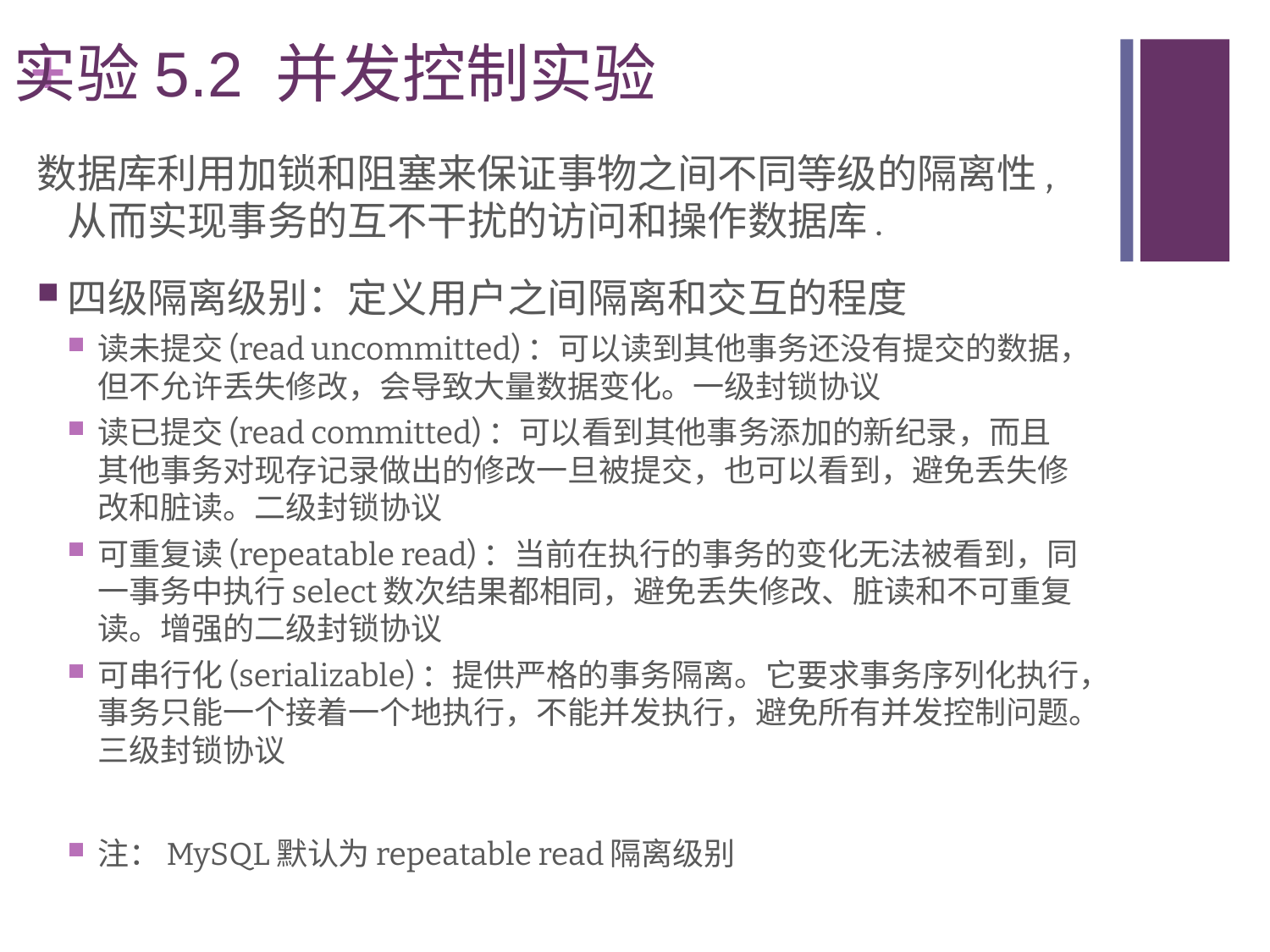

# 实验5.2 并发控制实验
数据库利用加锁和阻塞来保证事物之间不同等级的隔离性,从而实现事务的互不干扰的访问和操作数据库.
四级隔离级别：定义用户之间隔离和交互的程度
读未提交(read uncommitted)：可以读到其他事务还没有提交的数据，但不允许丢失修改，会导致大量数据变化。一级封锁协议
读已提交(read committed)：可以看到其他事务添加的新纪录，而且其他事务对现存记录做出的修改一旦被提交，也可以看到，避免丢失修改和脏读。二级封锁协议
可重复读(repeatable read)：当前在执行的事务的变化无法被看到，同一事务中执行select数次结果都相同，避免丢失修改、脏读和不可重复读。增强的二级封锁协议
可串行化(serializable)：提供严格的事务隔离。它要求事务序列化执行，事务只能一个接着一个地执行，不能并发执行，避免所有并发控制问题。三级封锁协议

注：MySQL默认为repeatable read隔离级别